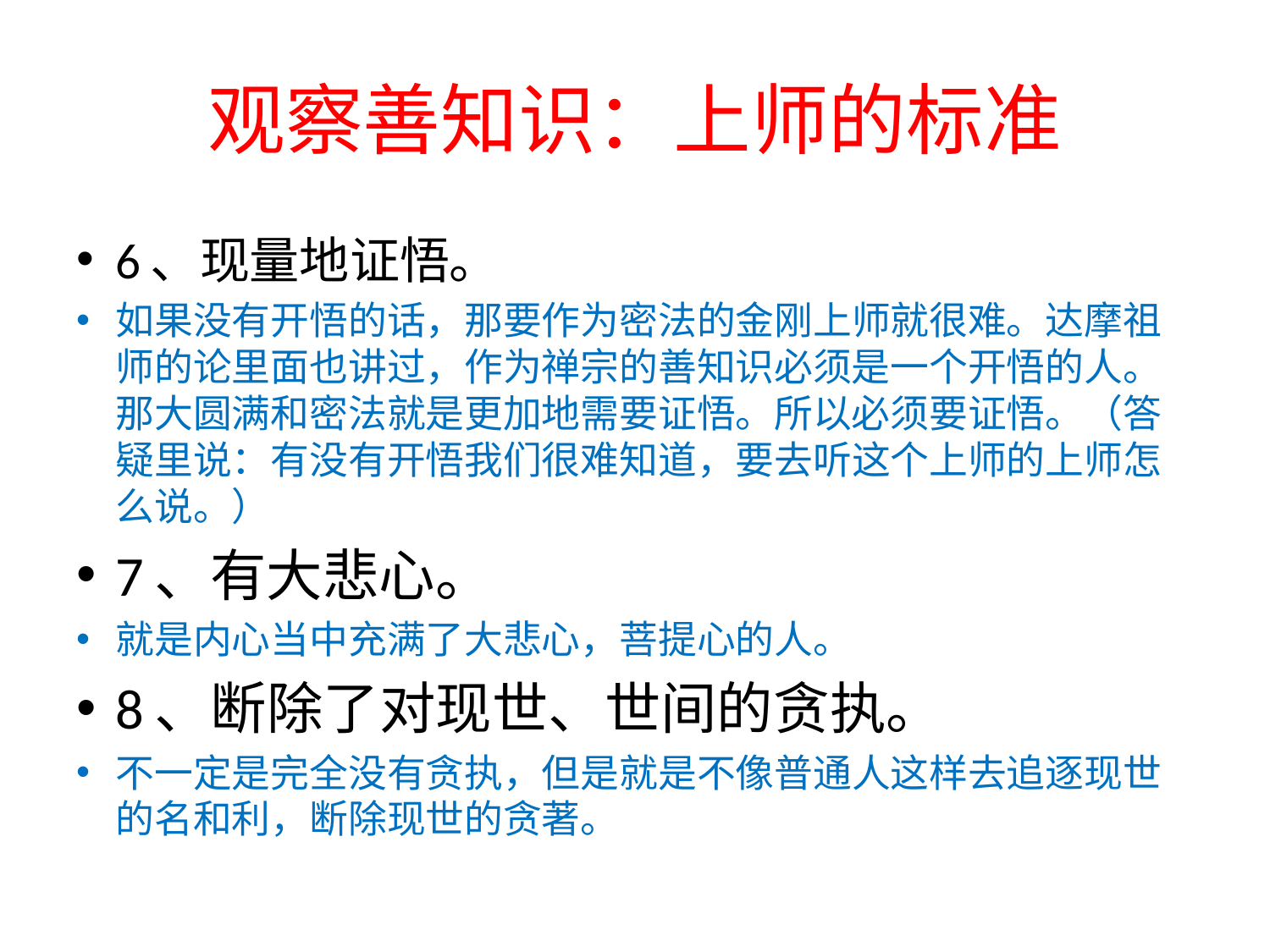

# 观察善知识：上师的标准
6、现量地证悟。
如果没有开悟的话，那要作为密法的金刚上师就很难。达摩祖师的论里面也讲过，作为禅宗的善知识必须是一个开悟的人。那大圆满和密法就是更加地需要证悟。所以必须要证悟。（答疑里说：有没有开悟我们很难知道，要去听这个上师的上师怎么说。）
7、有大悲心。
就是内心当中充满了大悲心，菩提心的人。
8、断除了对现世、世间的贪执。
不一定是完全没有贪执，但是就是不像普通人这样去追逐现世的名和利，断除现世的贪著。